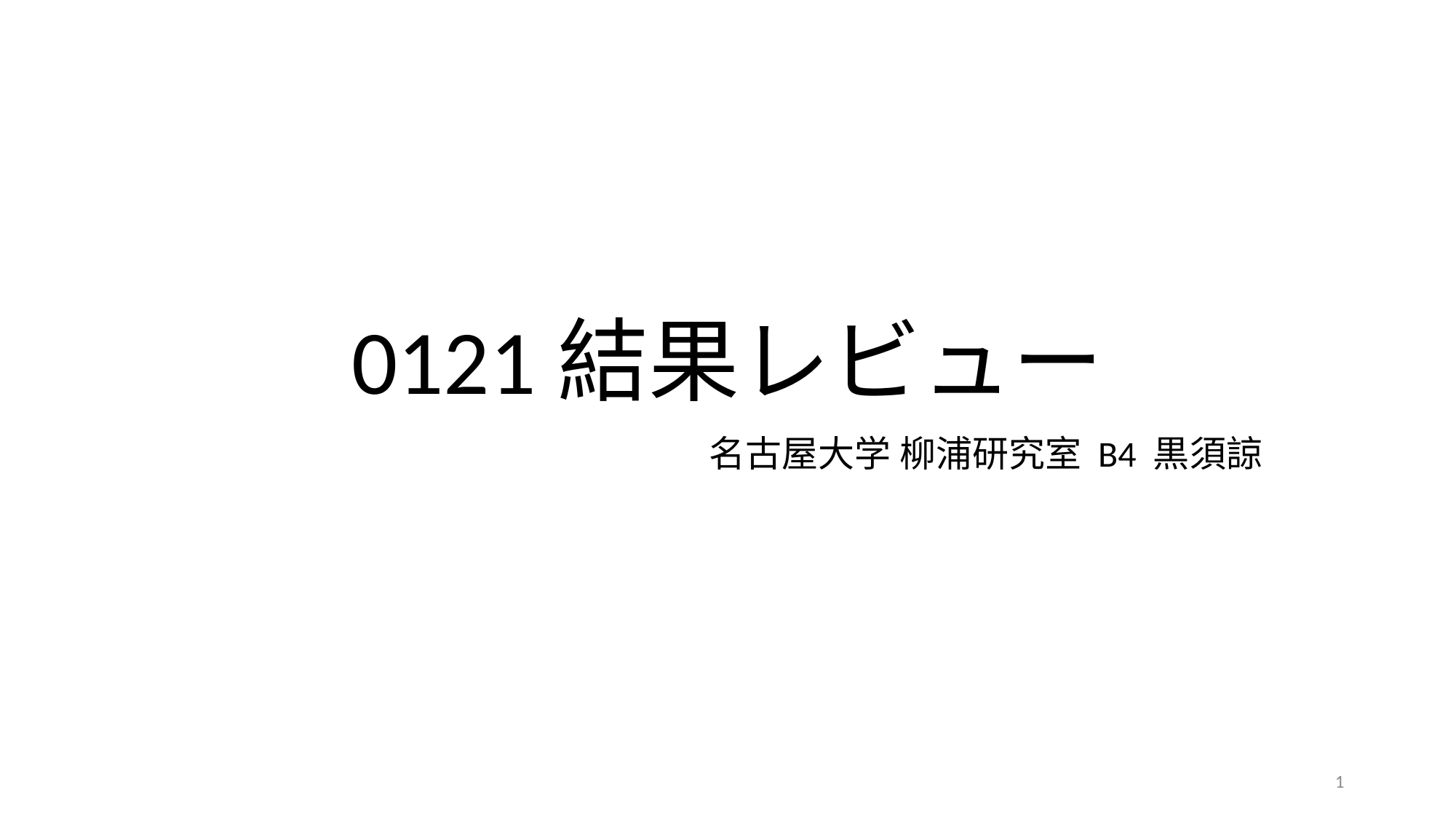

# 0121結果レビュー
名古屋大学 柳浦研究室 B4 黒須諒

1